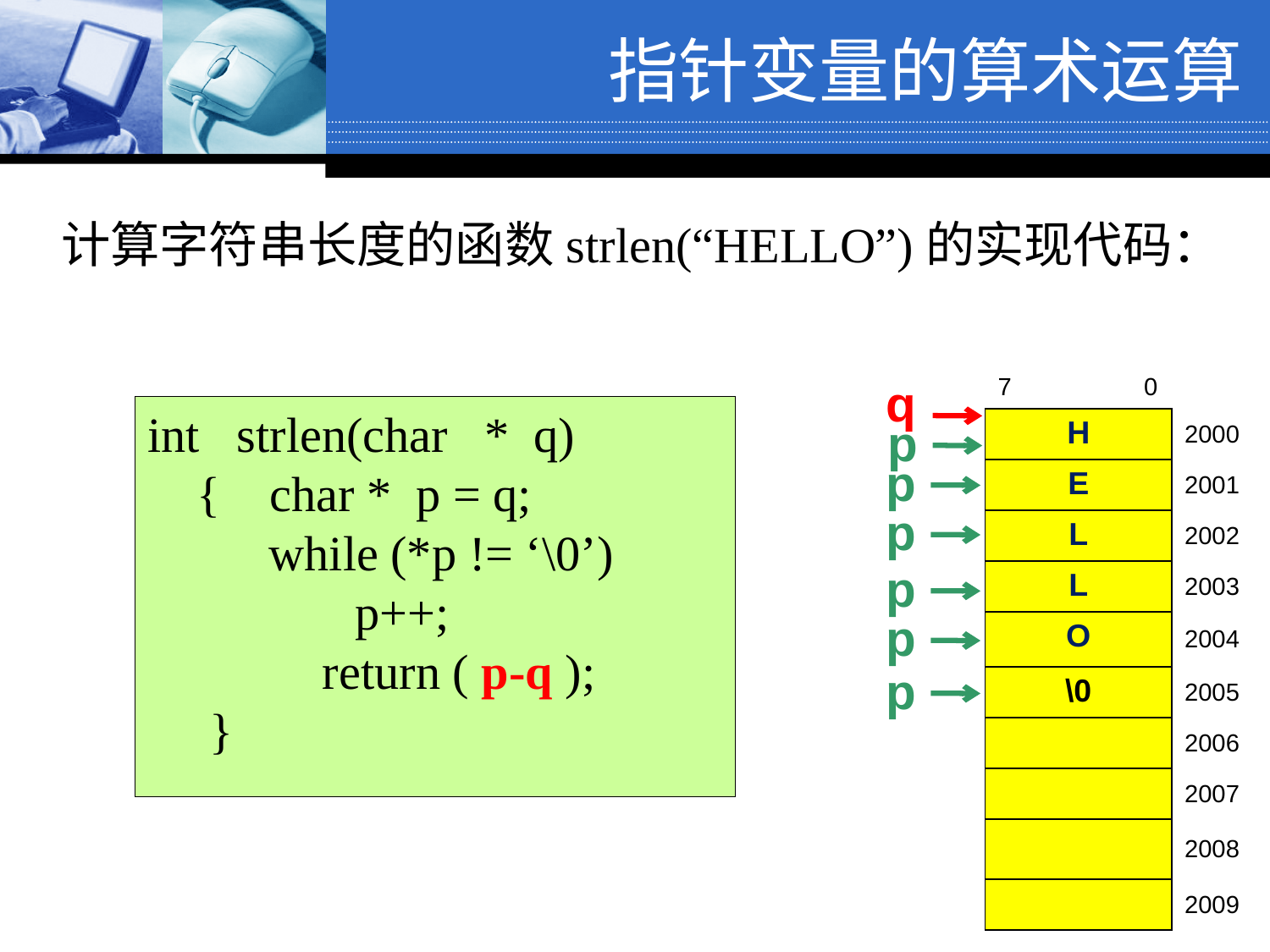

指针变量的算术运算
计算字符串长度的函数strlen(“HELLO”)的实现代码：

q
| 7 0 |  |
| --- | --- |
| H | 2000 |
| E | 2001 |
| L | 2002 |
| L | 2003 |
| O | 2004 |
| \0 | 2005 |
|  | 2006 |
|  | 2007 |
|  | 2008 |
|  | 2009 |
int   strlen(char   *  q)
    {    char *  p = q;
	      while (*p != ‘\0’)
	             p++;
		return ( p-q );
     }

p
p
p
p
p
p